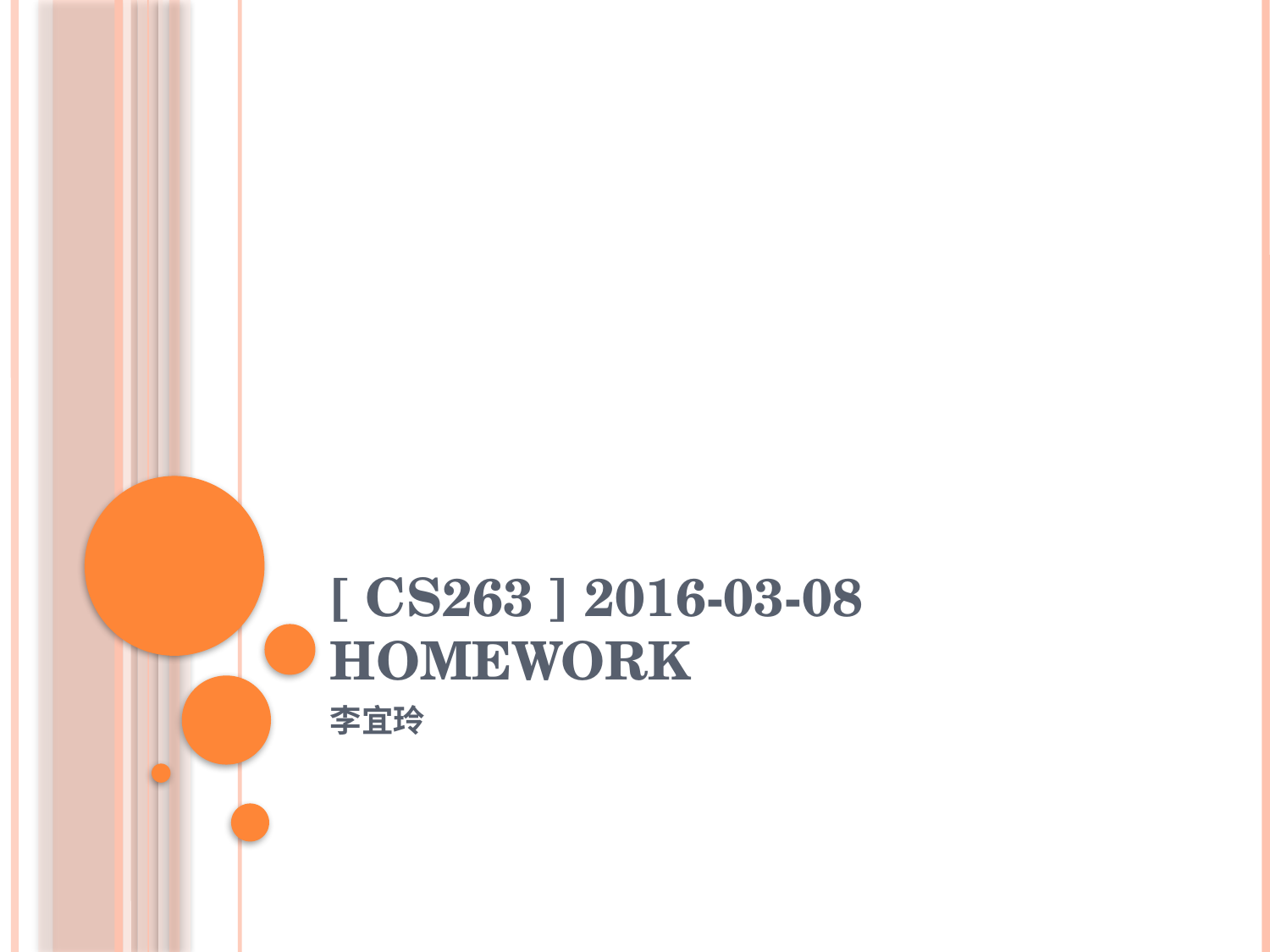

# [ CS263 ] 2016-03-08 Homework
李宜玲